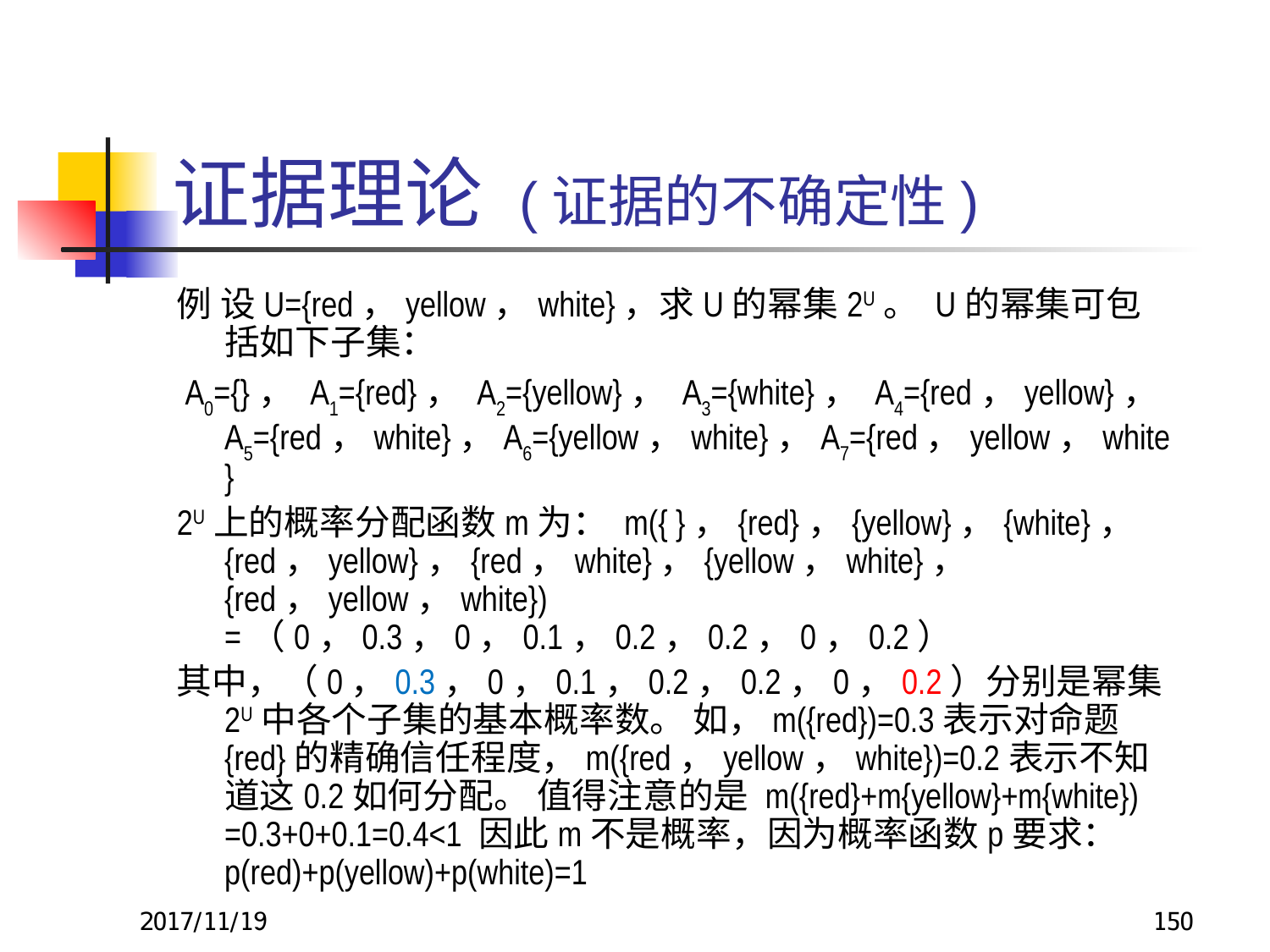

# 证据理论 (证据的不确定性)
例 设U={red，yellow，white}，求U的幂集2U。 U的幂集可包括如下子集：
 A0={}， A1={red}， A2={yellow}， A3={white}， A4={red，yellow}，A5={red，white}，A6={yellow，white}，A7={red，yellow，white}
2U上的概率分配函数m为： m({ }，{red}，{yellow}，{white}，{red，yellow}，{red，white}，{yellow，white}，{red，yellow，white}) =（0，0.3，0，0.1，0.2，0.2，0，0.2）
其中，（0，0.3，0，0.1，0.2，0.2，0，0.2）分别是幂集2U中各个子集的基本概率数。 如，m({red})=0.3表示对命题{red}的精确信任程度，m({red，yellow，white})=0.2表示不知道这0.2如何分配。 值得注意的是 m({red}+m{yellow}+m{white}) =0.3+0+0.1=0.4<1 因此m不是概率，因为概率函数p要求： p(red)+p(yellow)+p(white)=1
2017/11/19
150